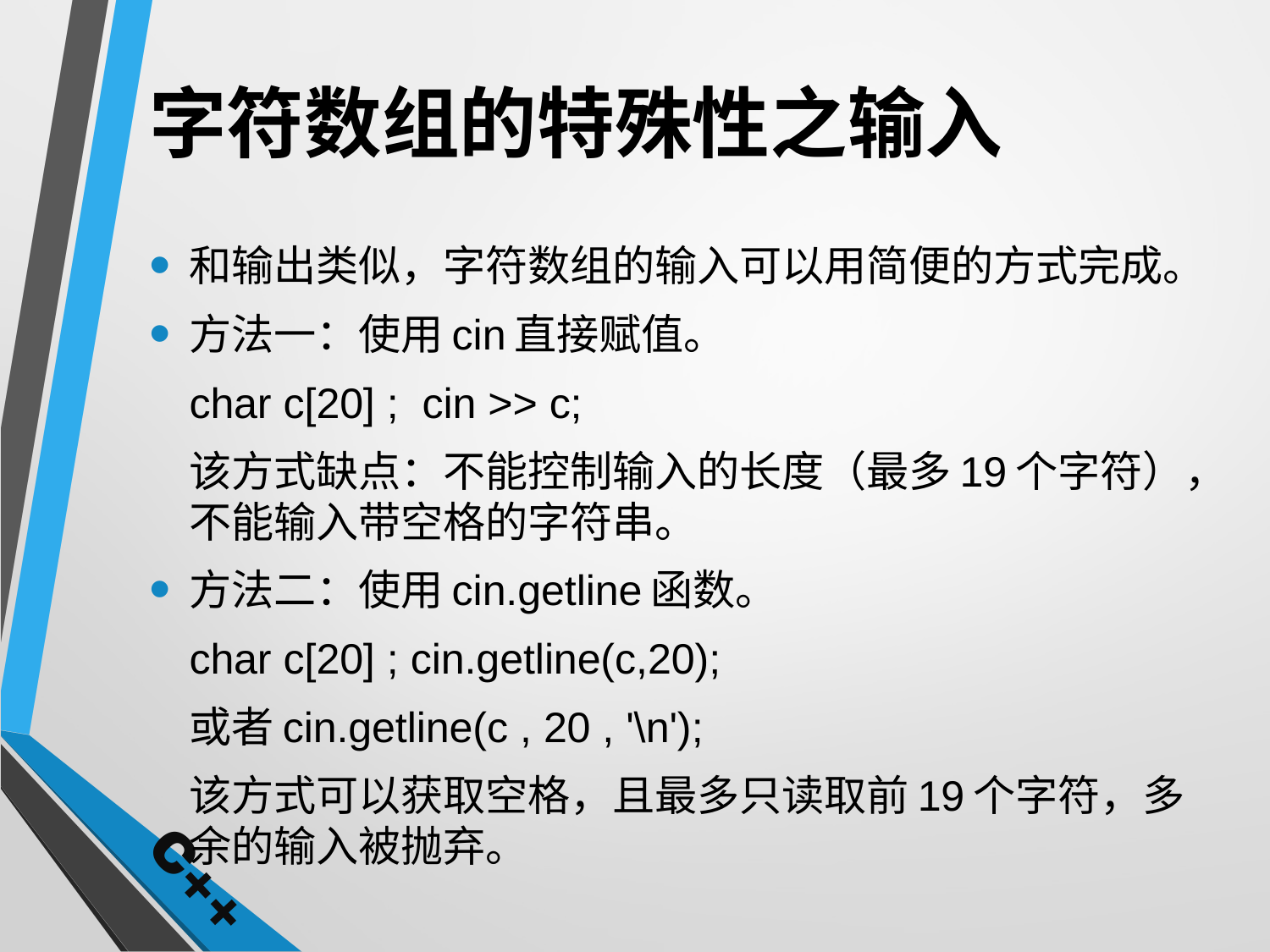

# 字符数组的特殊性之输入
和输出类似，字符数组的输入可以用简便的方式完成。
方法一：使用cin直接赋值。
	char c[20] ;  cin >> c;
	该方式缺点：不能控制输入的长度（最多19个字符），不能输入带空格的字符串。
方法二：使用cin.getline函数。
	char c[20] ; cin.getline(c,20);
	或者cin.getline(c , 20 , '\n');
	该方式可以获取空格，且最多只读取前19个字符，多余的输入被抛弃。